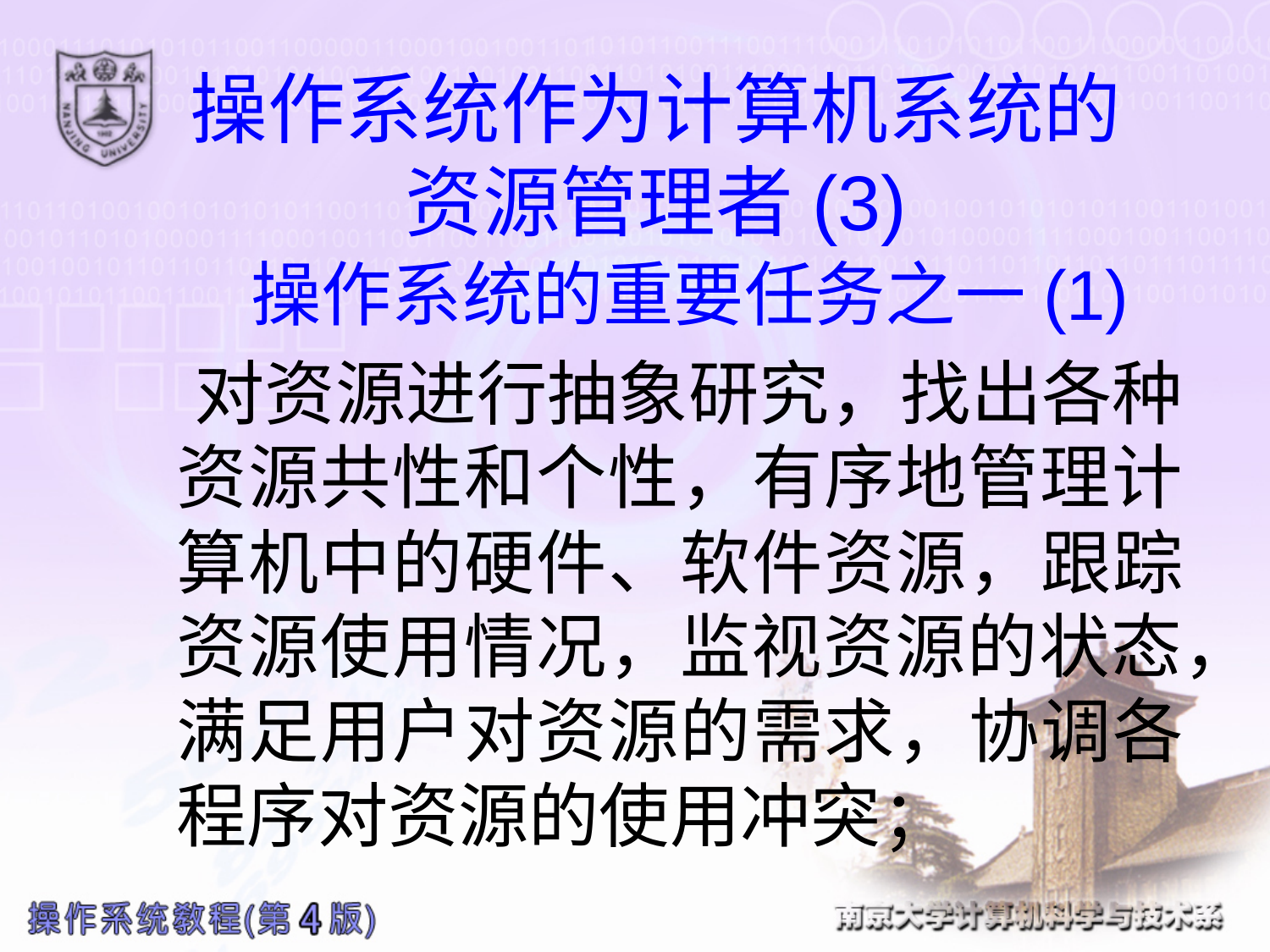

# 操作系统作为计算机系统的 资源管理者(3)
          操作系统的重要任务之一(1)
   对资源进行抽象研究，找出各种资源共性和个性，有序地管理计算机中的硬件、软件资源，跟踪资源使用情况，监视资源的状态，满足用户对资源的需求，协调各程序对资源的使用冲突；